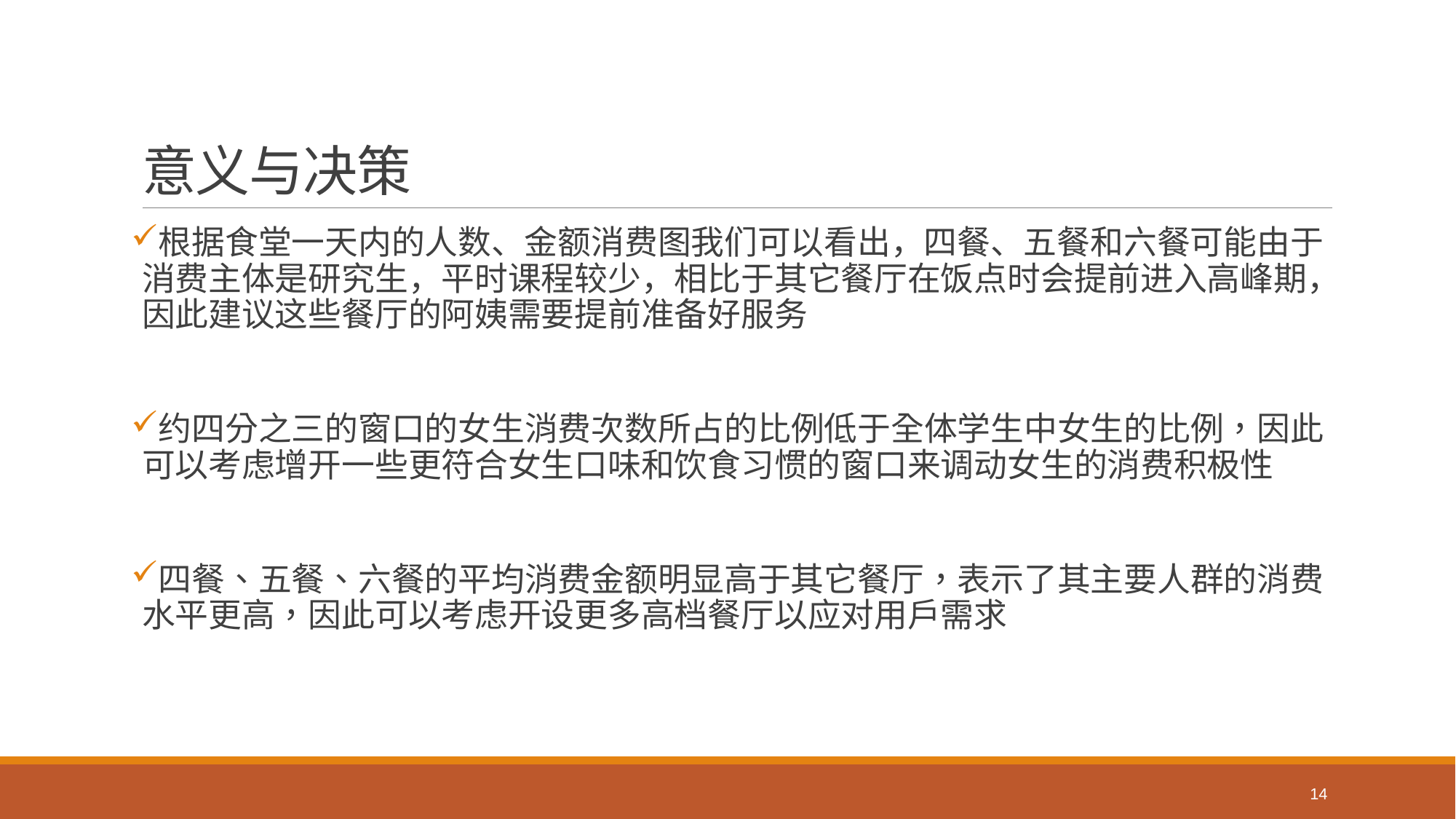

# 意义与决策
根据食堂一天内的人数、金额消费图我们可以看出，四餐、五餐和六餐可能由于消费主体是研究生，平时课程较少，相比于其它餐厅在饭点时会提前进入高峰期，因此建议这些餐厅的阿姨需要提前准备好服务

约四分之三的窗口的女生消费次数所占的比例低于全体学生中女生的比例，因此可以考虑增开一些更符合女生口味和饮食习惯的窗口来调动女生的消费积极性

四餐、五餐、六餐的平均消费金额明显高于其它餐厅，表示了其主要人群的消费水平更高，因此可以考虑开设更多高档餐厅以应对用户需求
14